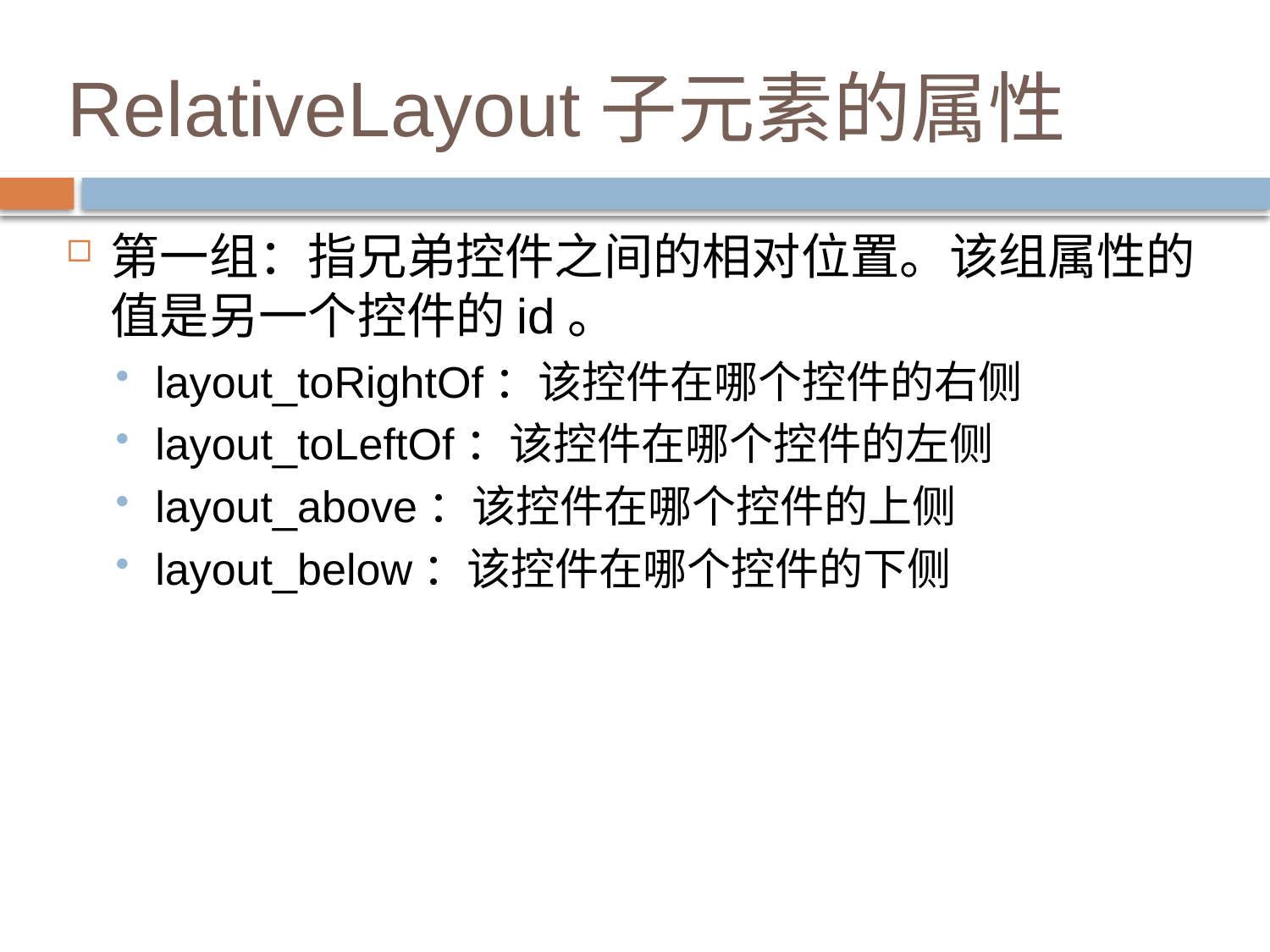

# RelativeLayout子元素的属性
第一组：指兄弟控件之间的相对位置。该组属性的值是另一个控件的id。
layout_toRightOf：该控件在哪个控件的右侧
layout_toLeftOf：该控件在哪个控件的左侧
layout_above：该控件在哪个控件的上侧
layout_below：该控件在哪个控件的下侧